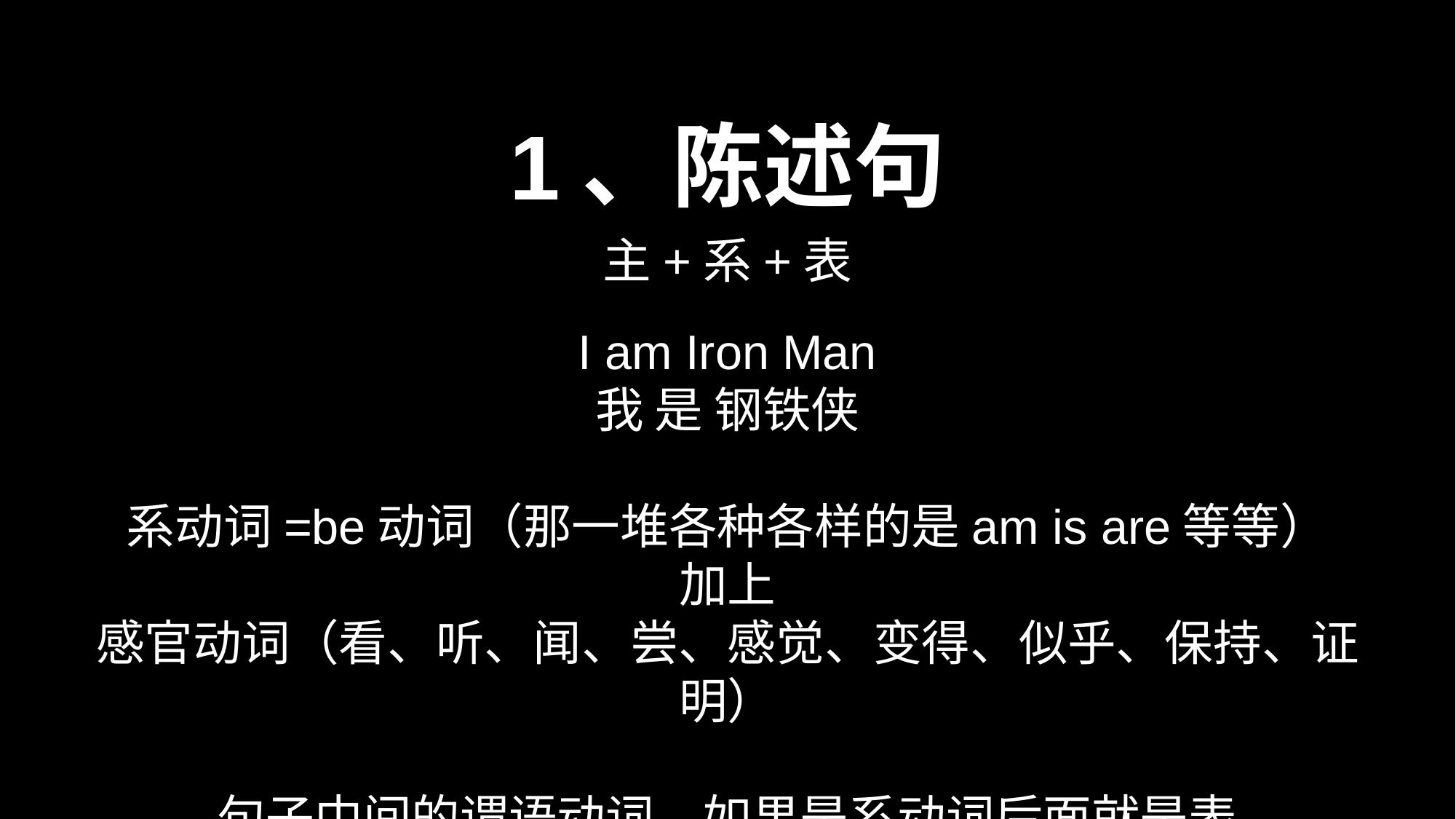

1、陈述句
主+系+表
I am Iron Man
我 是 钢铁侠

系动词=be动词（那一堆各种各样的是am is are等等）
加上
感官动词（看、听、闻、尝、感觉、变得、似乎、保持、证明）

句子中间的谓语动词，如果是系动词后面就是表